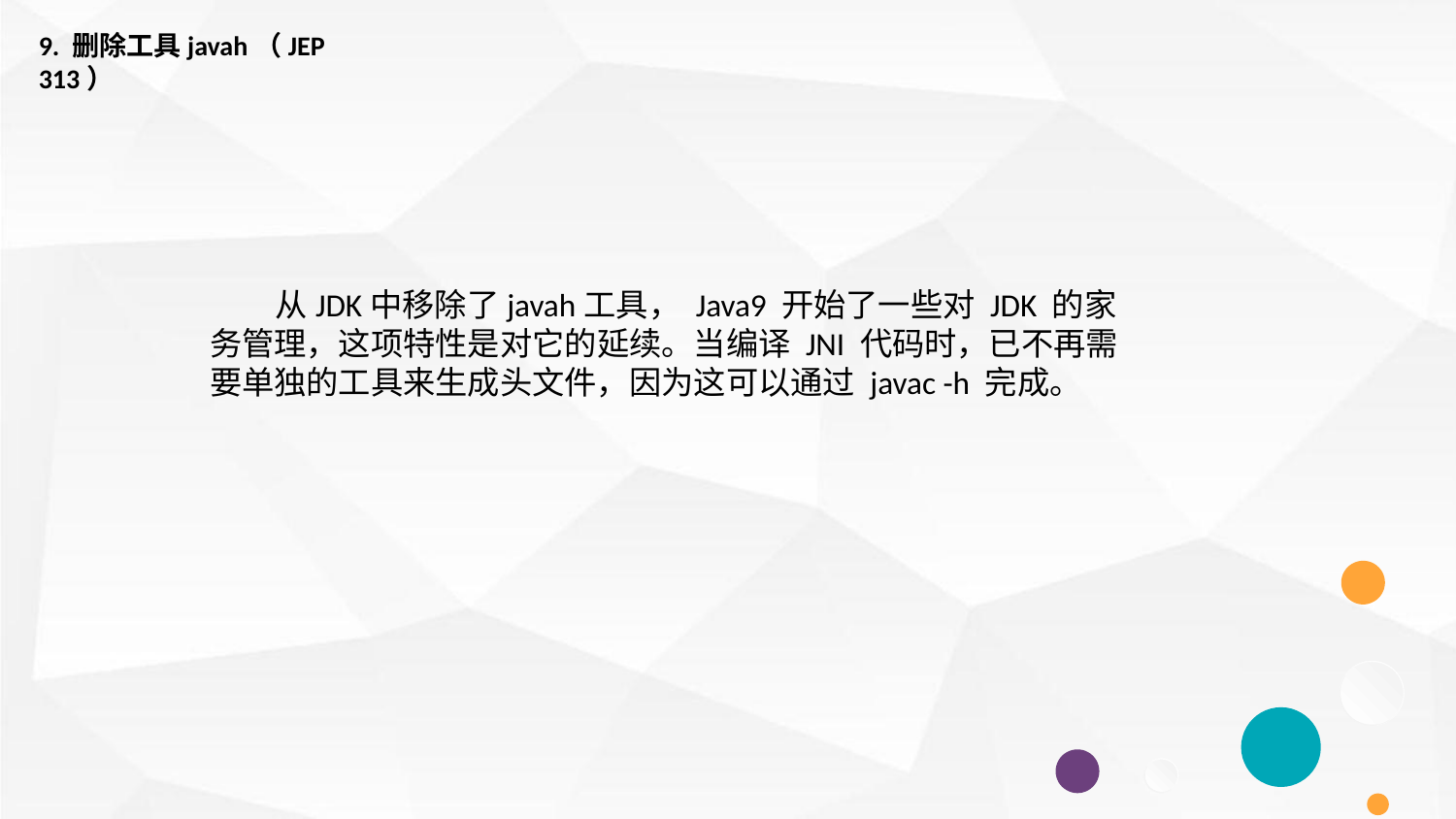

9. 删除工具javah（JEP 313）
        从JDK中移除了javah工具， Java9 开始了一些对 JDK 的家务管理，这项特性是对它的延续。当编译 JNI 代码时，已不再需要单独的工具来生成头文件，因为这可以通过 javac -h 完成。